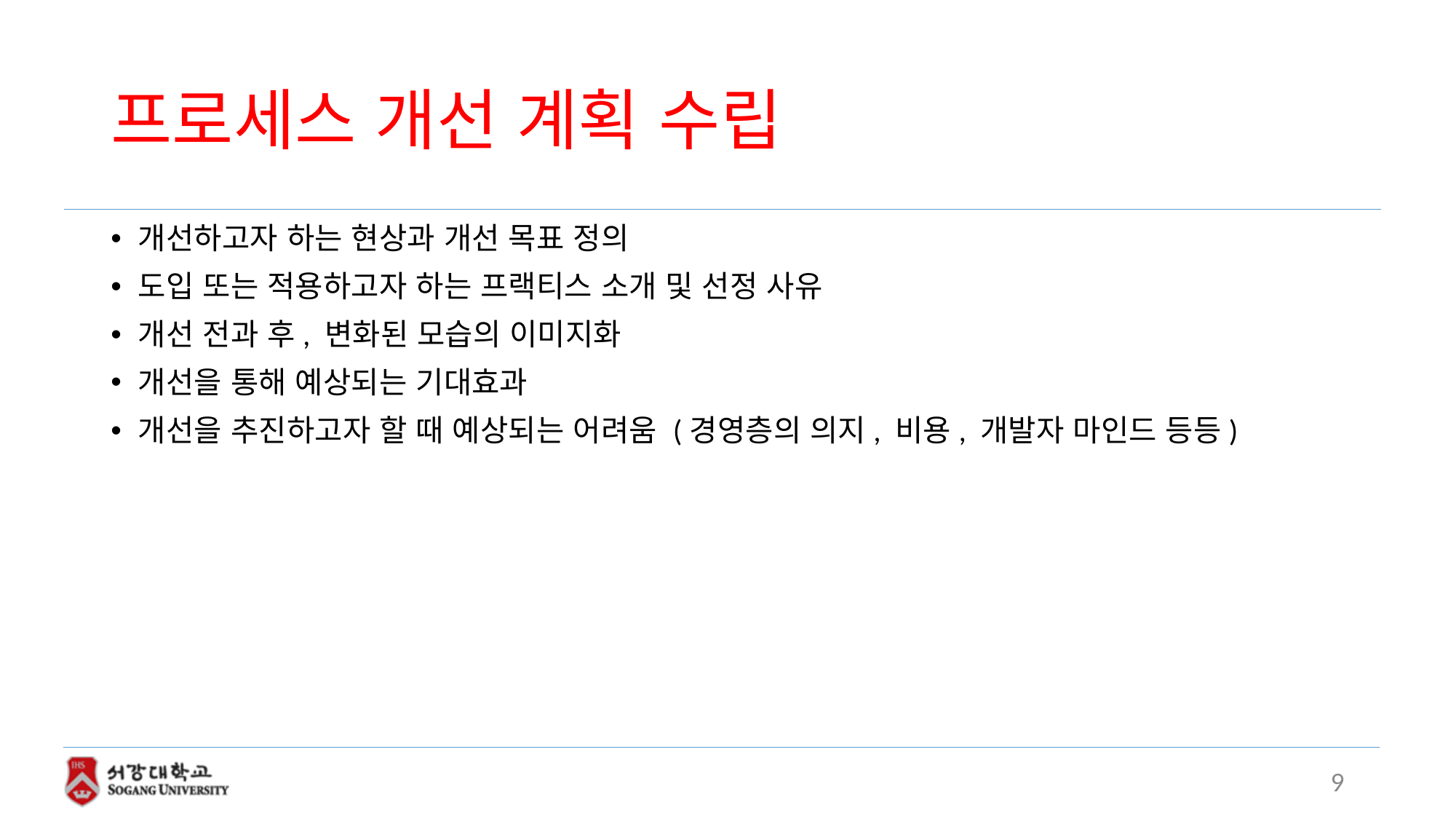

# 프로세스 개선 계획 수립
개선하고자 하는 현상과 개선 목표 정의
도입 또는 적용하고자 하는 프랙티스 소개 및 선정 사유
개선 전과 후, 변화된 모습의 이미지화
개선을 통해 예상되는 기대효과
개선을 추진하고자 할 때 예상되는 어려움 (경영층의 의지, 비용, 개발자 마인드 등등)
9